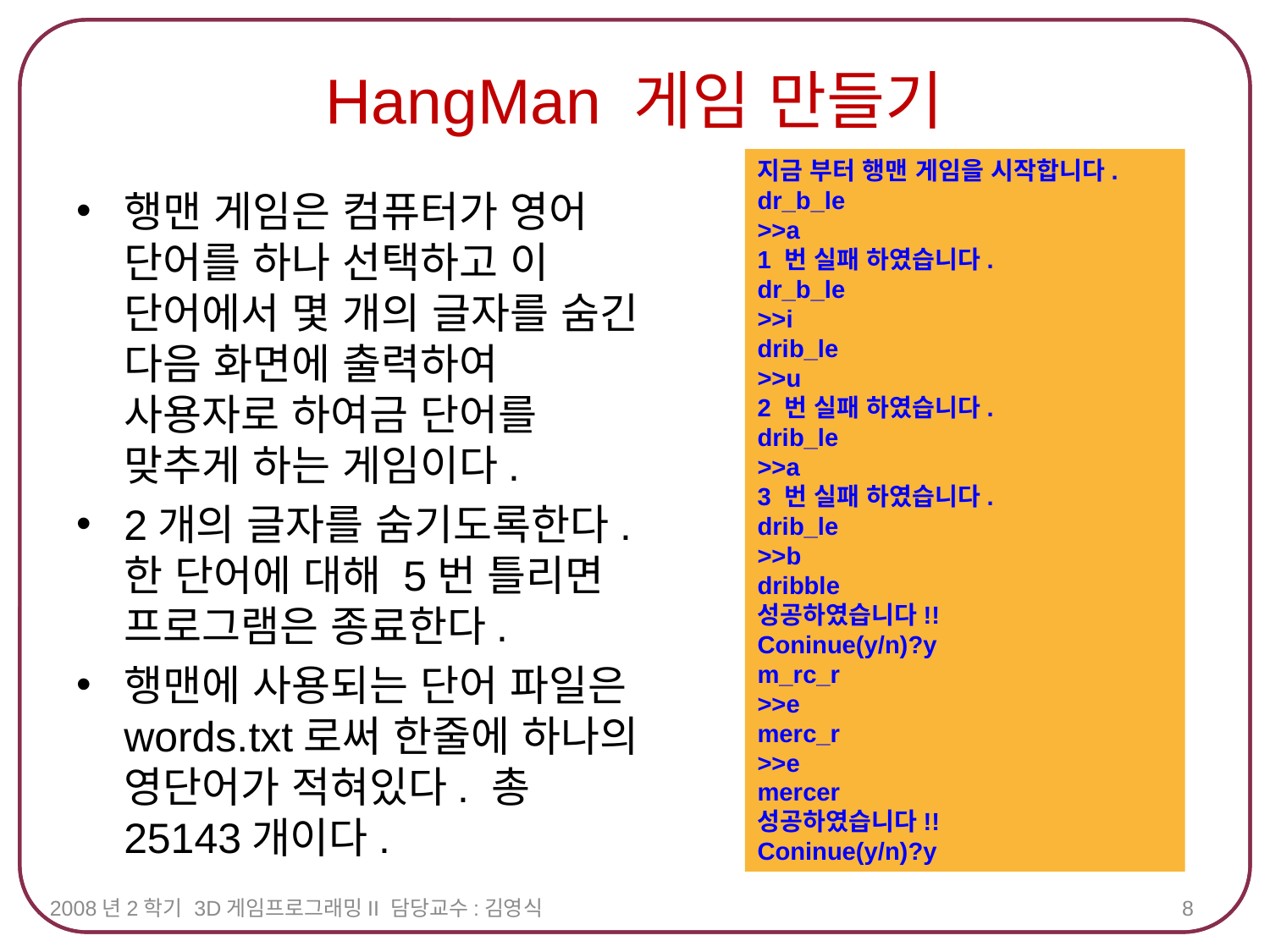

# HangMan 게임 만들기
지금 부터 행맨 게임을 시작합니다.
dr_b_le
>>a
1 번 실패 하였습니다.
dr_b_le
>>i
drib_le
>>u
2 번 실패 하였습니다.
drib_le
>>a
3 번 실패 하였습니다.
drib_le
>>b
dribble
성공하였습니다!!
Coninue(y/n)?y
m_rc_r
>>e
merc_r
>>e
mercer
성공하였습니다!!
Coninue(y/n)?y
행맨 게임은 컴퓨터가 영어 단어를 하나 선택하고 이 단어에서 몇 개의 글자를 숨긴 다음 화면에 출력하여 사용자로 하여금 단어를 맞추게 하는 게임이다.
2개의 글자를 숨기도록한다. 한 단어에 대해 5번 틀리면 프로그램은 종료한다.
행맨에 사용되는 단어 파일은 words.txt로써 한줄에 하나의 영단어가 적혀있다. 총 25143개이다.
2008년2학기 3D게임프로그래밍II 담당교수:김영식
8